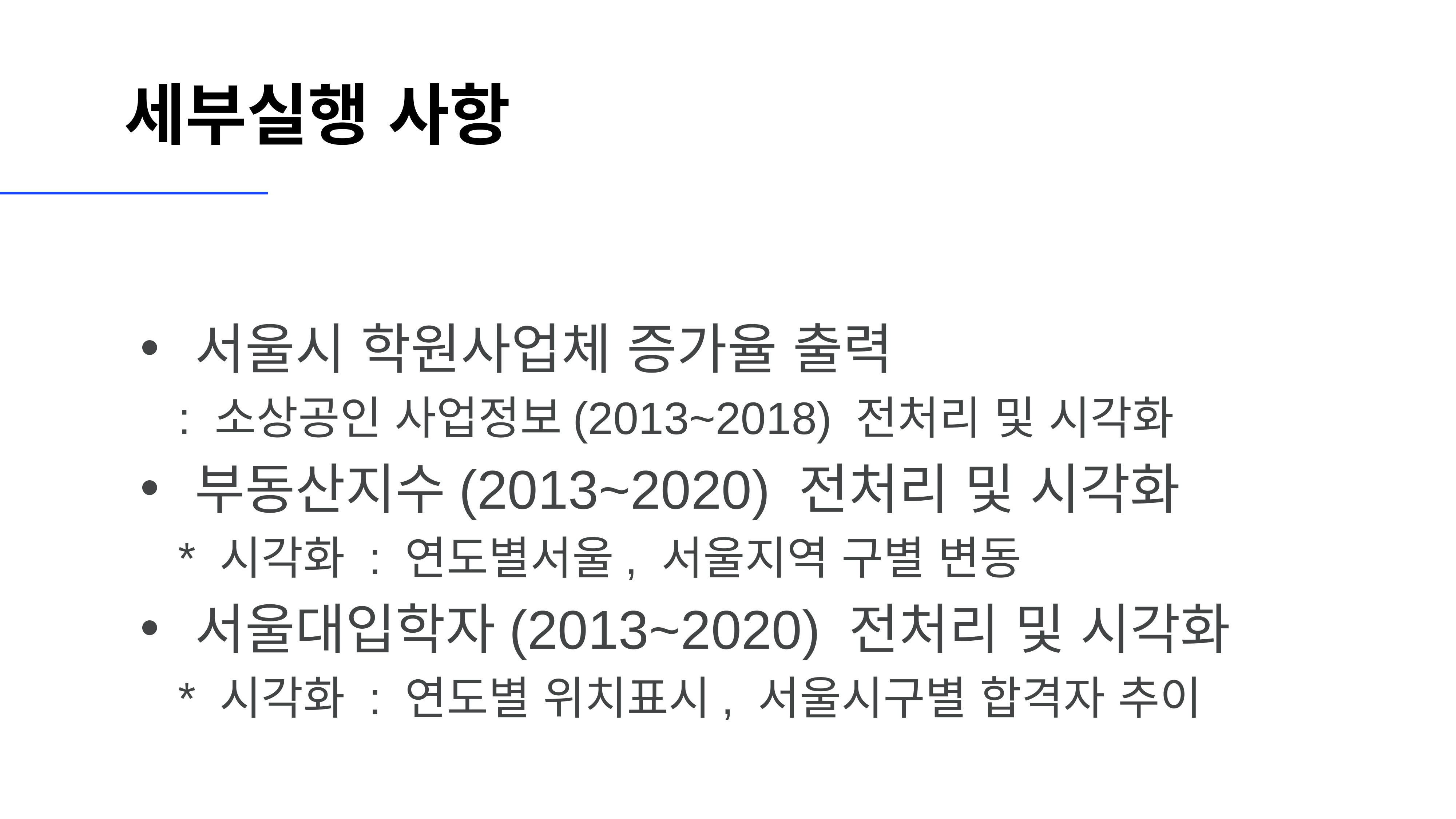

# 세부실행 사항

서울시 학원사업체 증가율 출력
   : 소상공인 사업정보(2013~2018) 전처리 및 시각화
부동산지수(2013~2020) 전처리 및 시각화
   * 시각화 : 연도별서울, 서울지역 구별 변동
서울대입학자(2013~2020) 전처리 및 시각화
   * 시각화 : 연도별 위치표시, 서울시구별 합격자 추이